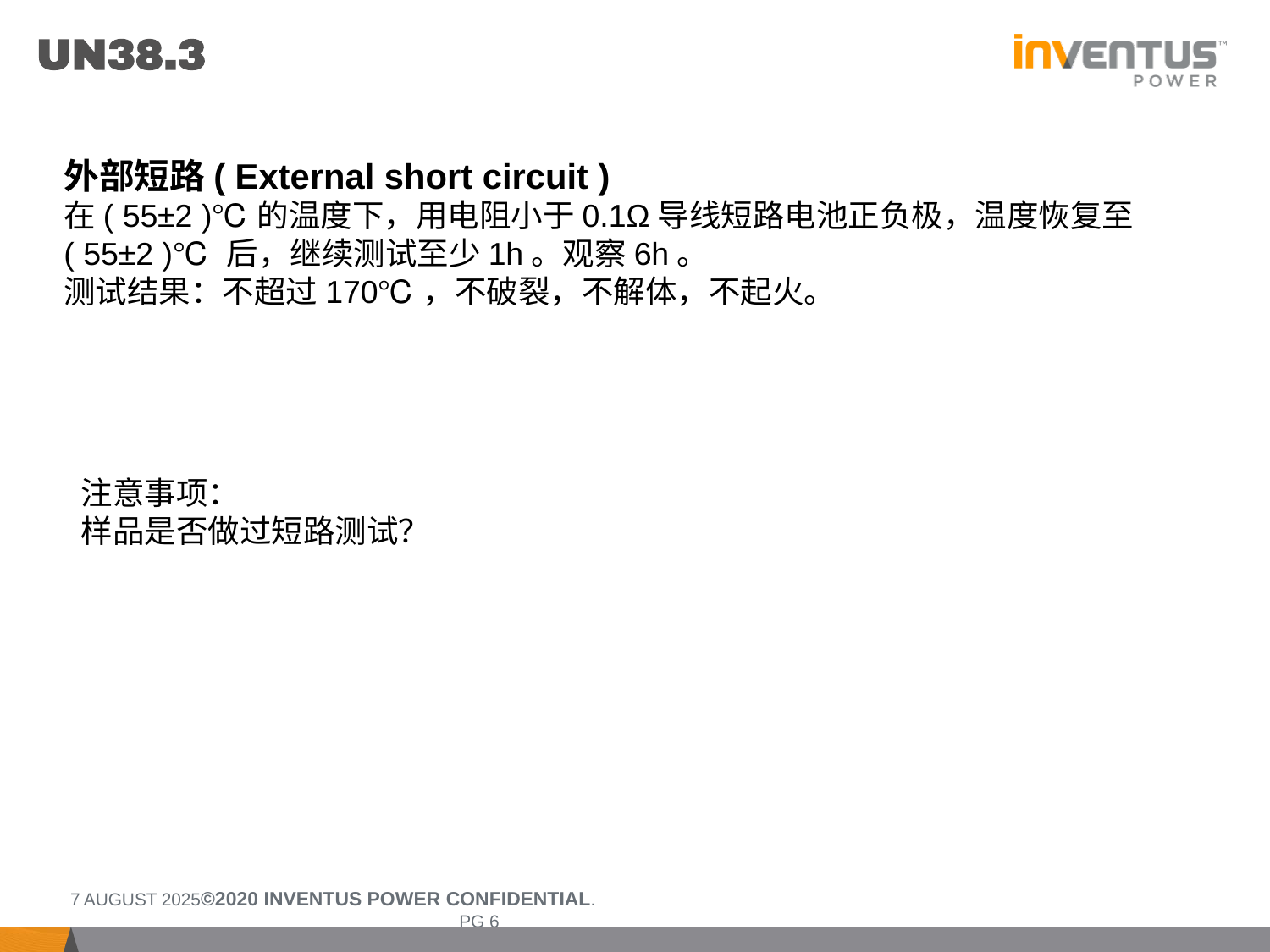

# UN38.3
外部短路( External short circuit )
在( 55±2 )℃的温度下，用电阻小于0.1Ω导线短路电池正负极，温度恢复至
( 55±2 )℃ 后，继续测试至少1h。观察6h。
测试结果：不超过170℃，不破裂，不解体，不起火。
注意事项：
样品是否做过短路测试？